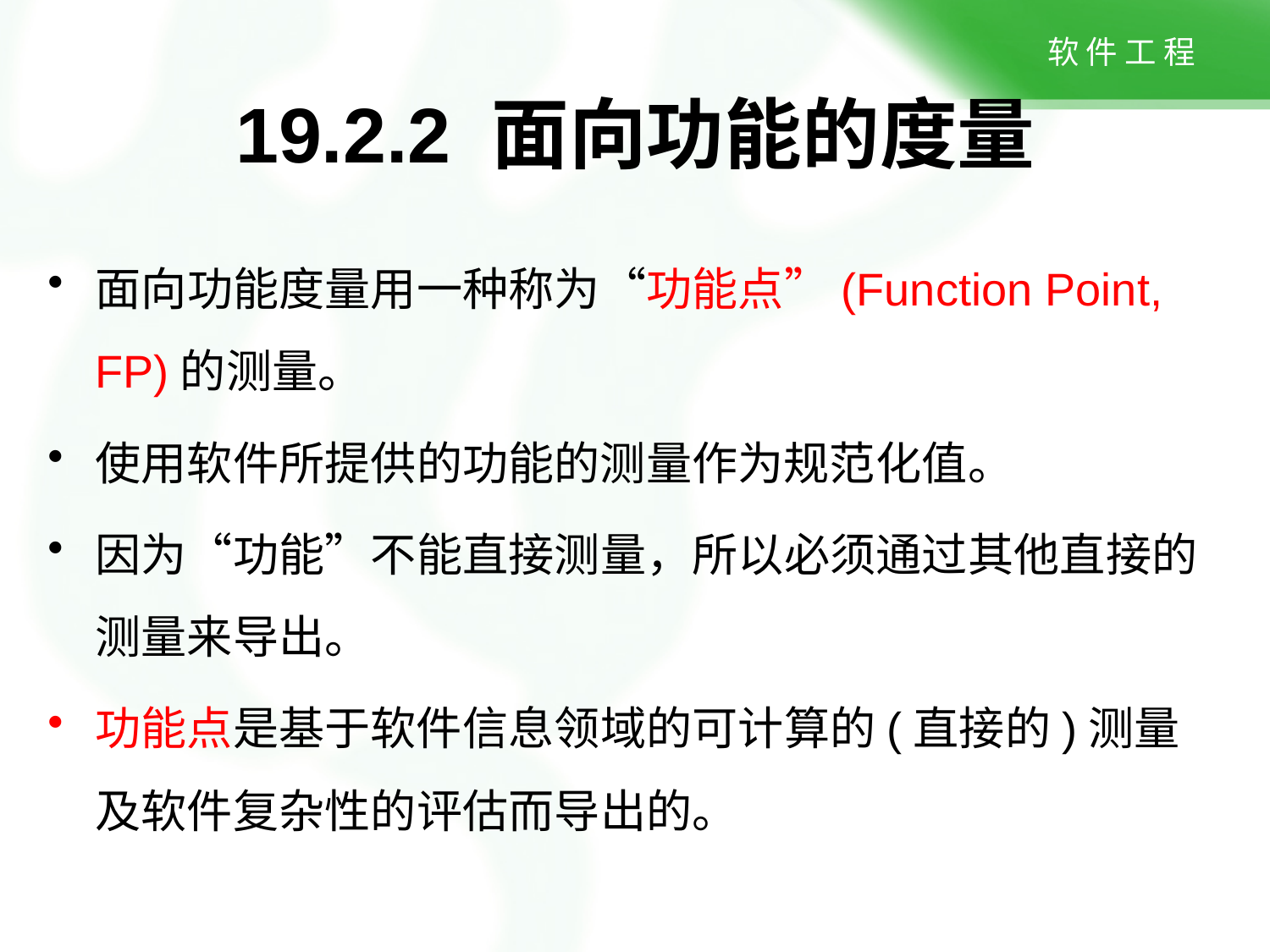

# 19.2.2 面向功能的度量
面向功能度量用一种称为“功能点”(Function Point, FP)的测量。
使用软件所提供的功能的测量作为规范化值。
因为“功能”不能直接测量，所以必须通过其他直接的测量来导出。
功能点是基于软件信息领域的可计算的(直接的)测量及软件复杂性的评估而导出的。